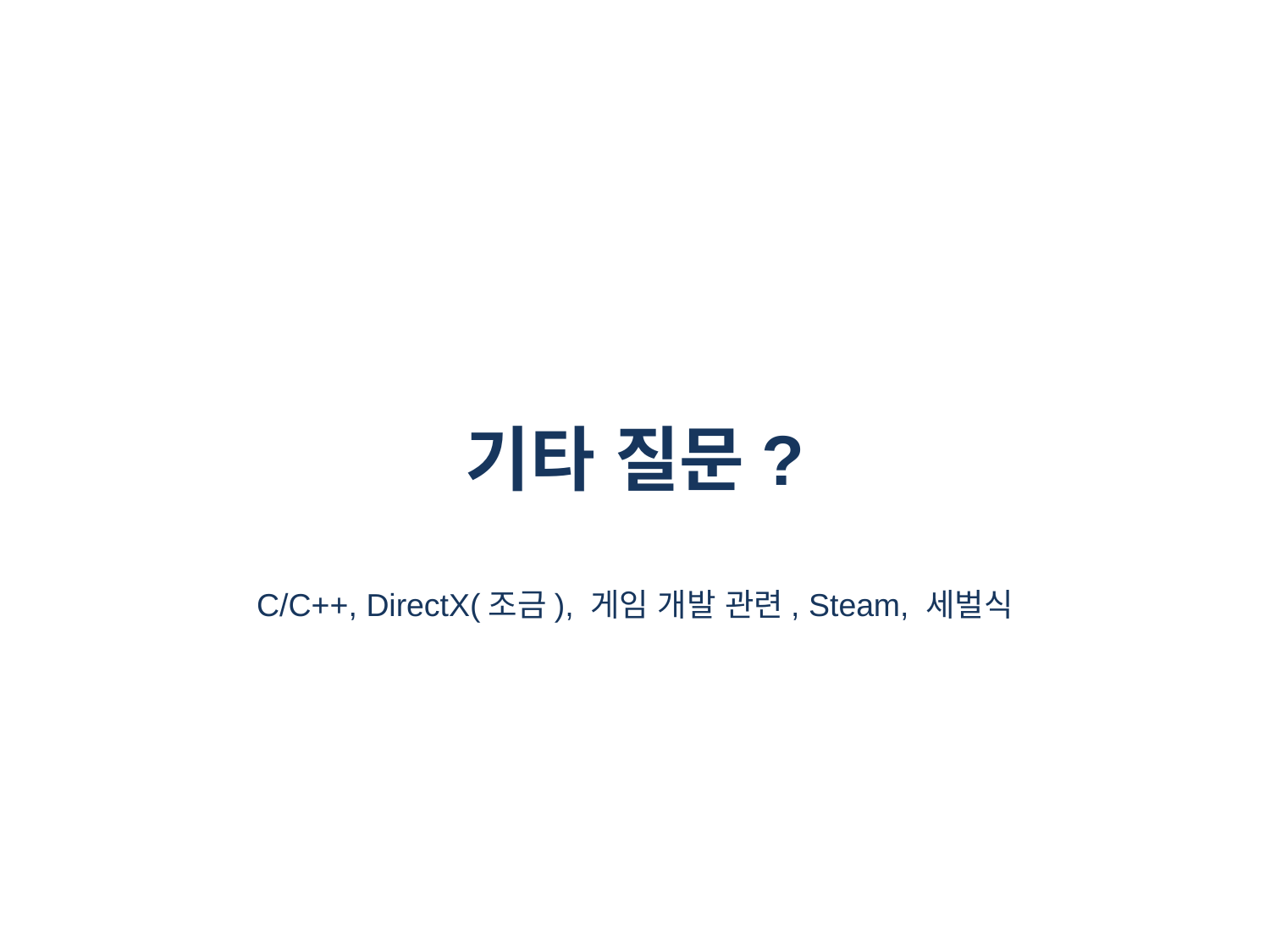

기타 질문?

C/C++, DirectX(조금), 게임 개발 관련, Steam, 세벌식